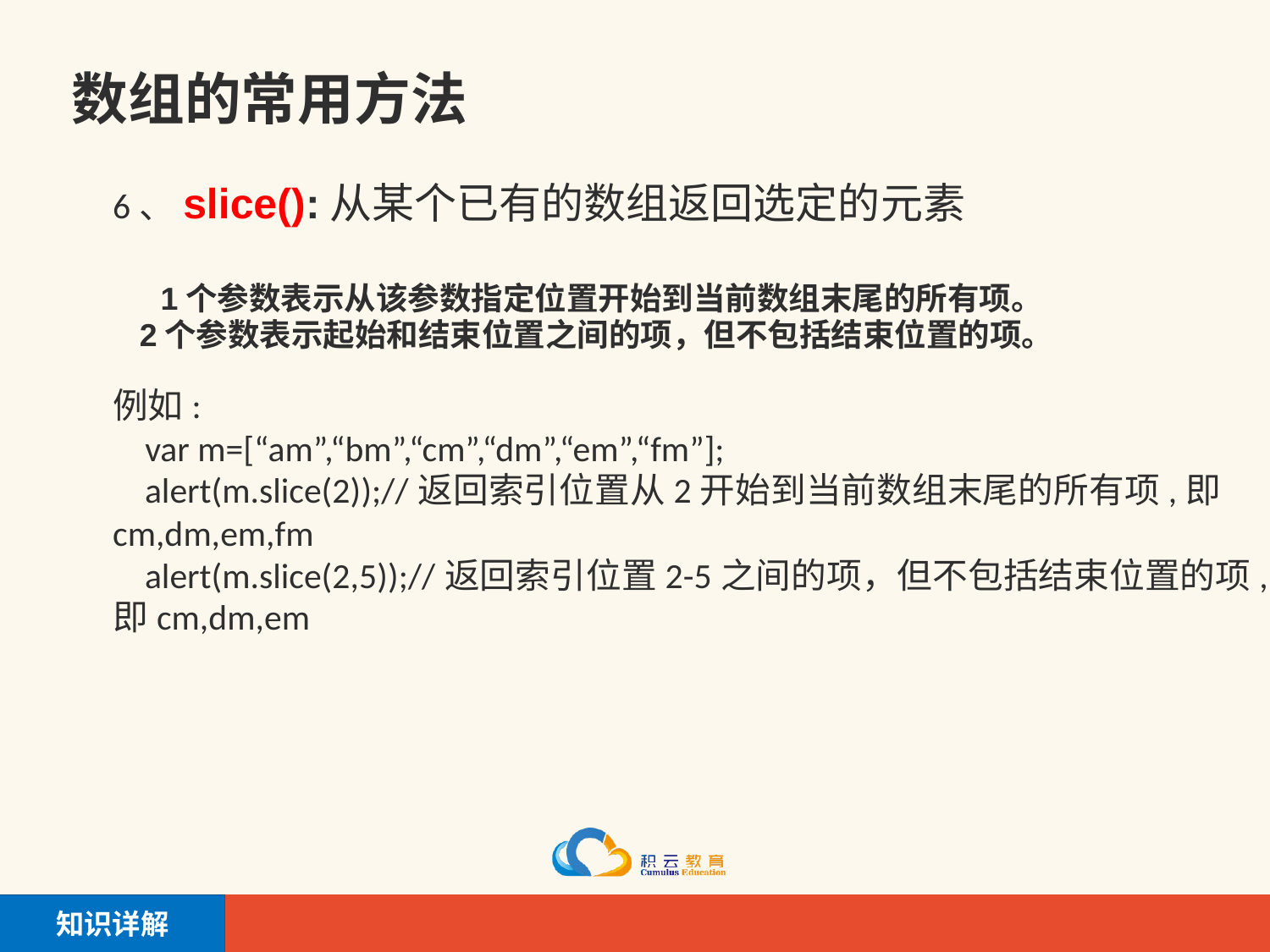

# 数组的常用方法
6、slice():从某个已有的数组返回选定的元素

	1个参数表示从该参数指定位置开始到当前数组末尾的所有项。
   2个参数表示起始和结束位置之间的项，但不包括结束位置的项。

例如:
    var m=[“am”,“bm”,“cm”,“dm”,“em”,“fm”];
    alert(m.slice(2));//返回索引位置从2开始到当前数组末尾的所有项,即cm,dm,em,fm
    alert(m.slice(2,5));//返回索引位置2-5之间的项，但不包括结束位置的项,即cm,dm,em